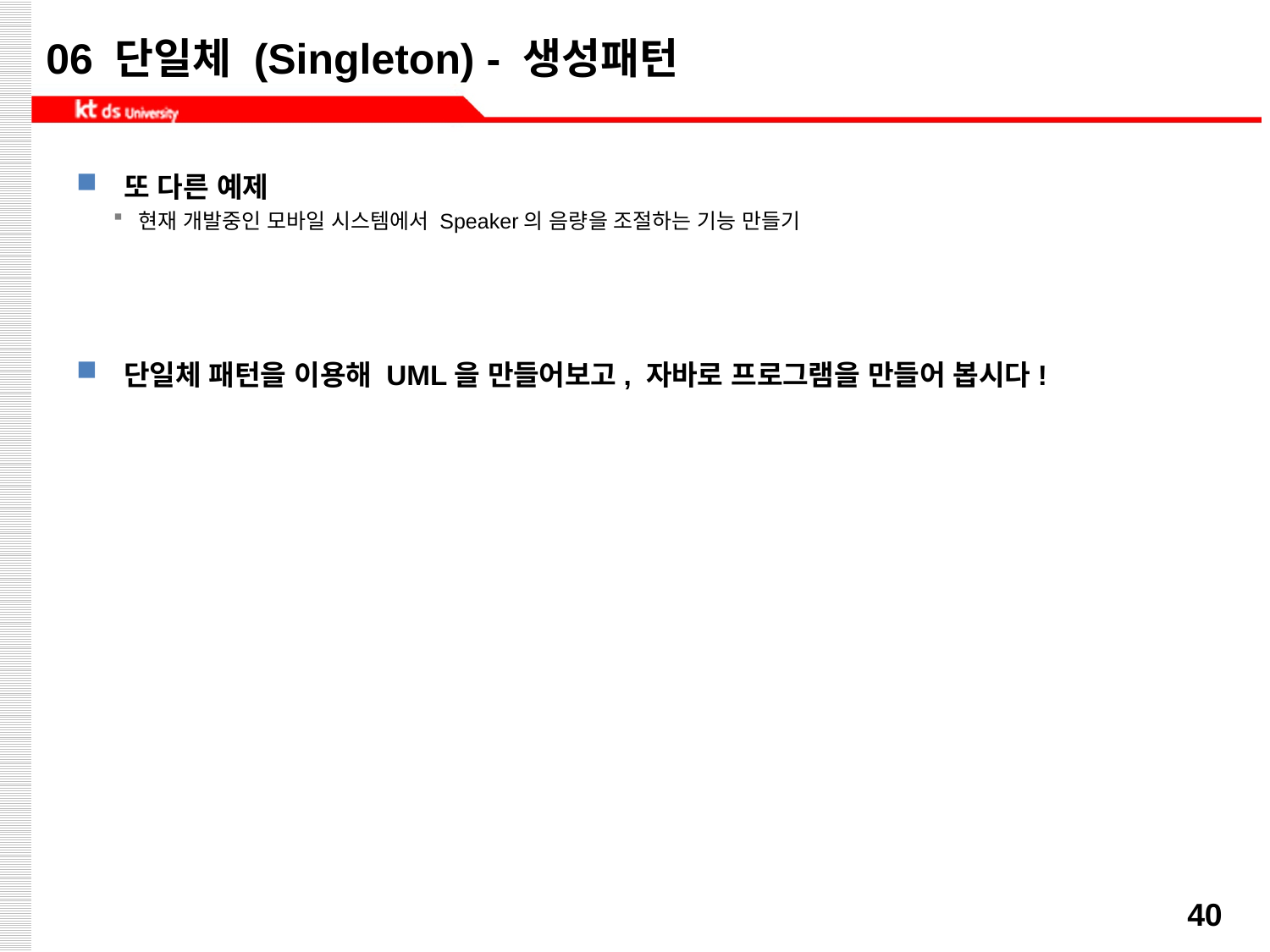

# 06 단일체 (Singleton) - 생성패턴
또 다른 예제
현재 개발중인 모바일 시스템에서 Speaker의 음량을 조절하는 기능 만들기

단일체 패턴을 이용해 UML을 만들어보고, 자바로 프로그램을 만들어 봅시다!